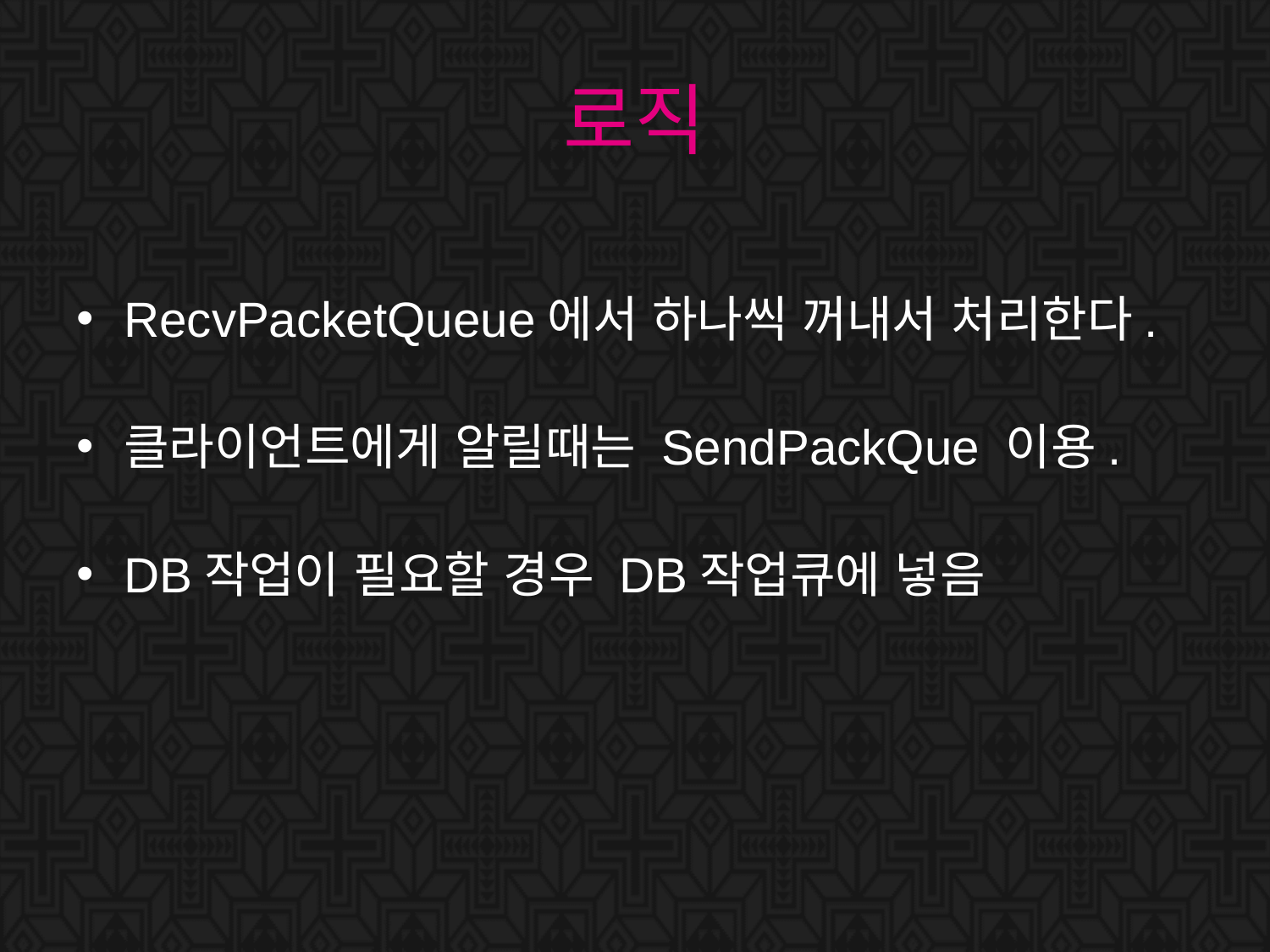

# 로직
RecvPacketQueue에서 하나씩 꺼내서 처리한다.
클라이언트에게 알릴때는 SendPackQue 이용.
DB작업이 필요할 경우 DB작업큐에 넣음